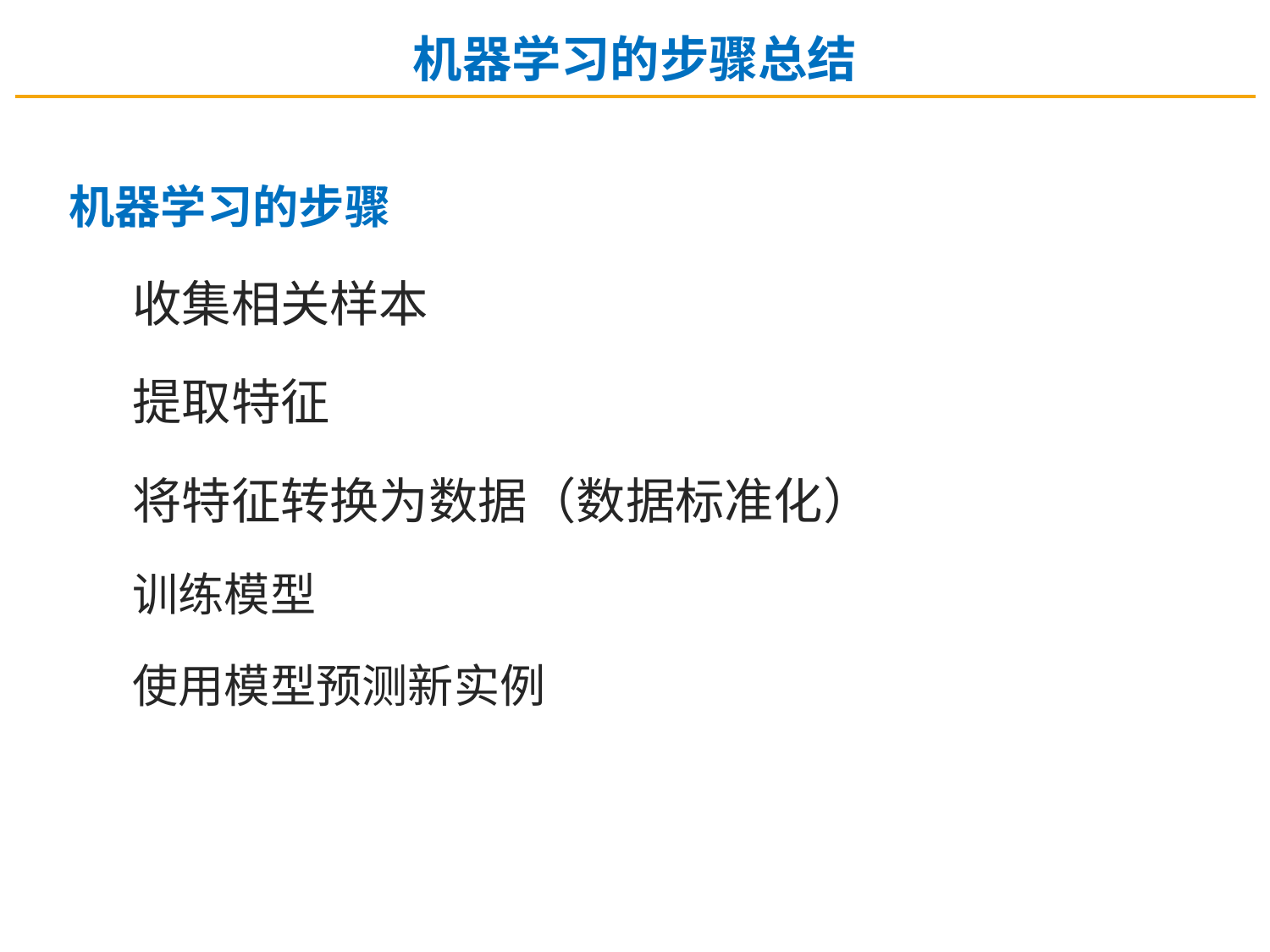

机器学习的步骤总结
机器学习的步骤
收集相关样本
提取特征
将特征转换为数据（数据标准化）
训练模型
使用模型预测新实例